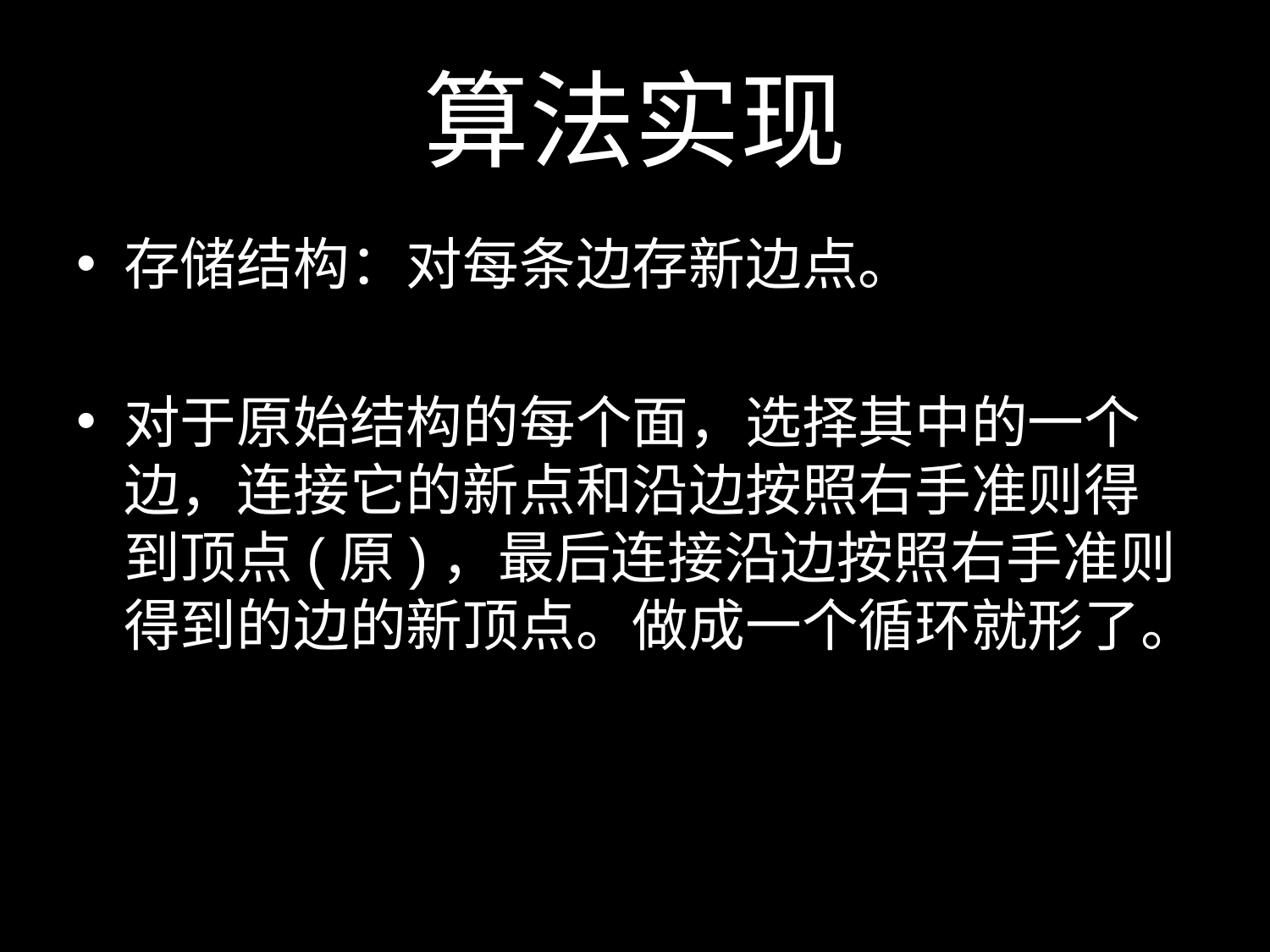

# 算法实现
存储结构：对每条边存新边点。

对于原始结构的每个面，选择其中的一个边，连接它的新点和沿边按照右手准则得到顶点(原)，最后连接沿边按照右手准则得到的边的新顶点。做成一个循环就形了。